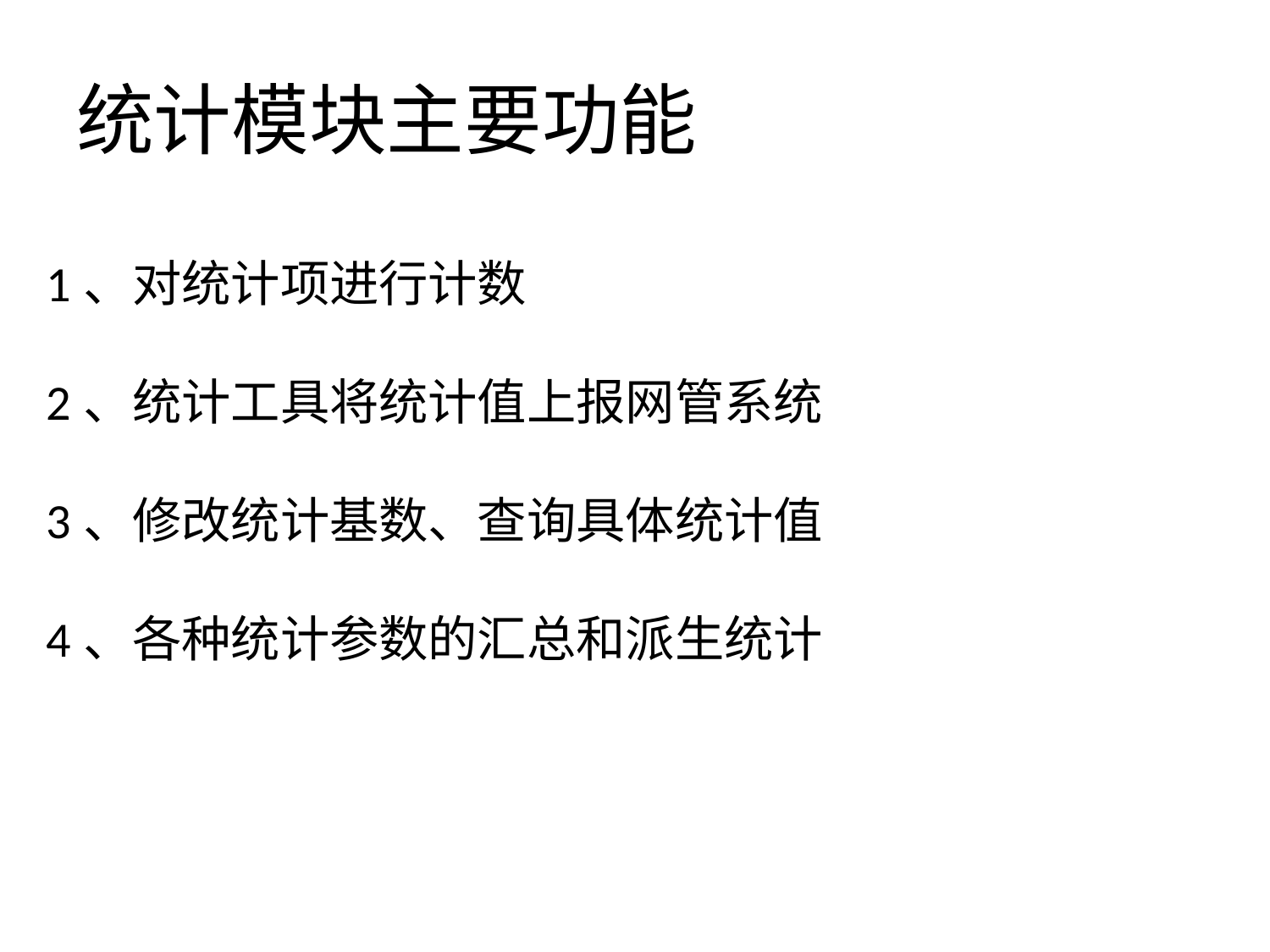

# 统计模块主要功能
1、对统计项进行计数

2、统计工具将统计值上报网管系统

3、修改统计基数、查询具体统计值

4、各种统计参数的汇总和派生统计